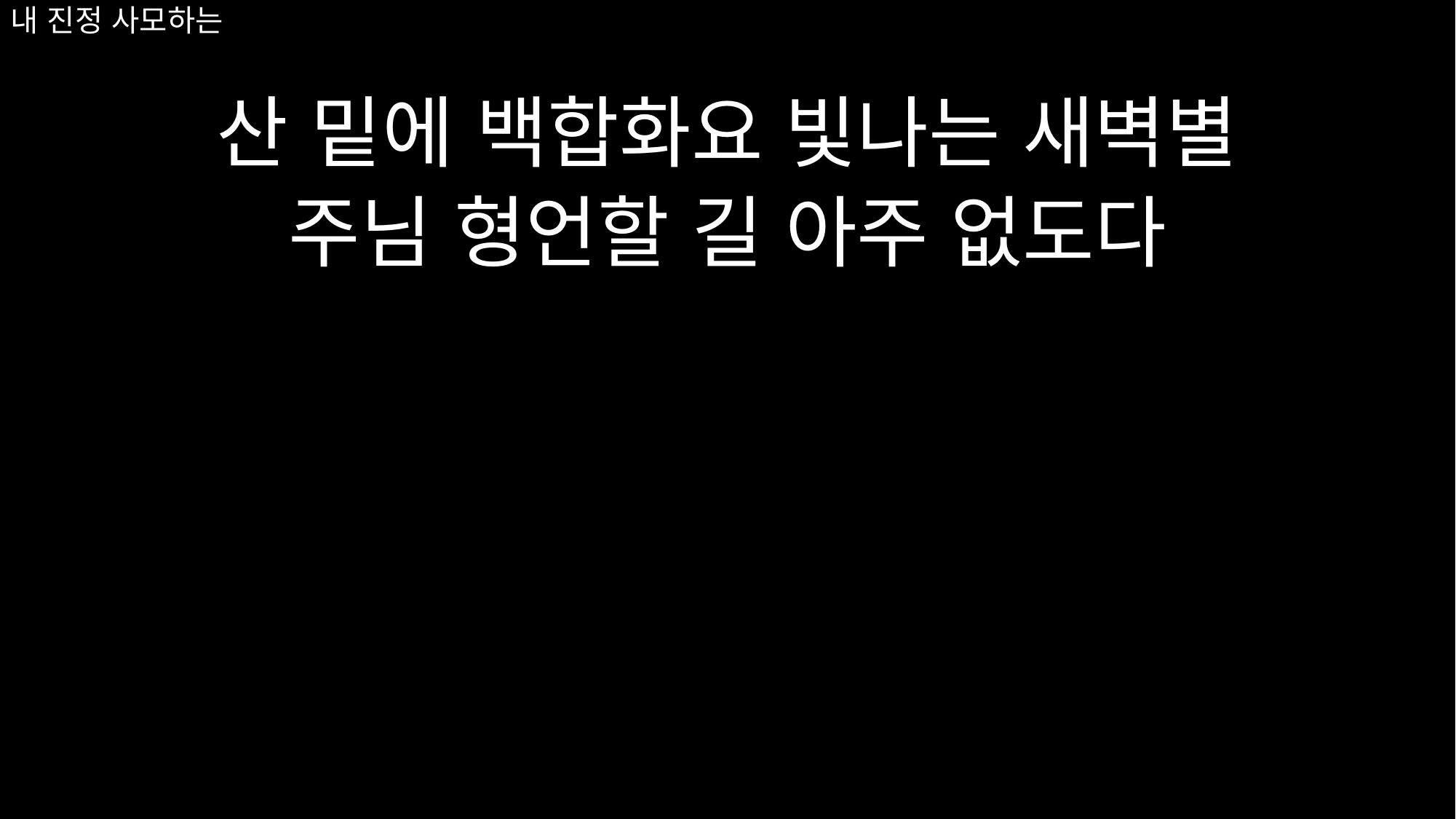

# 내 진정 사모하는
산 밑에 백합화요 빛나는 새벽별
주님 형언할 길 아주 없도다